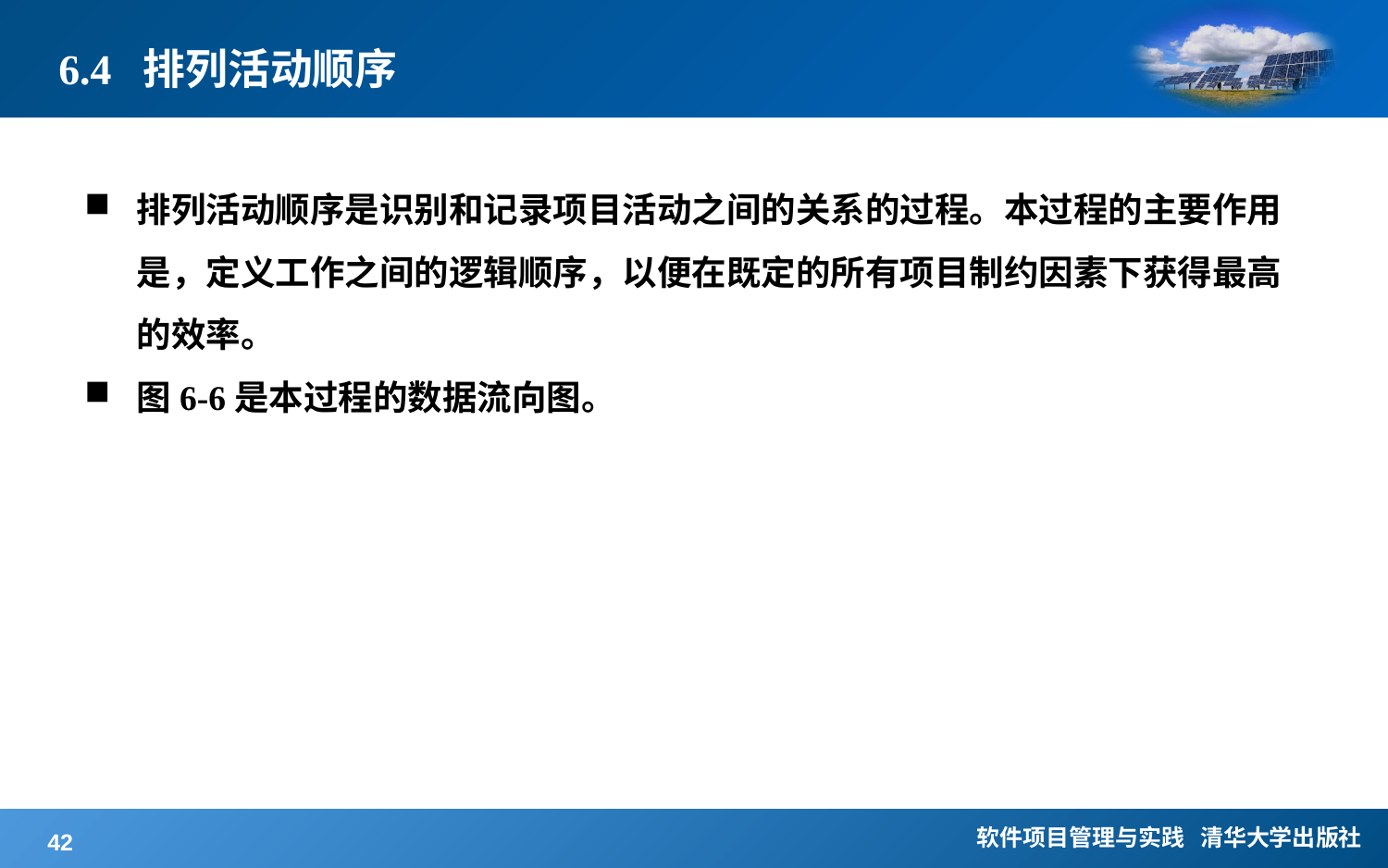

# 6.4  排列活动顺序
排列活动顺序是识别和记录项目活动之间的关系的过程。本过程的主要作用是，定义工作之间的逻辑顺序，以便在既定的所有项目制约因素下获得最高的效率。
图6-6是本过程的数据流向图。